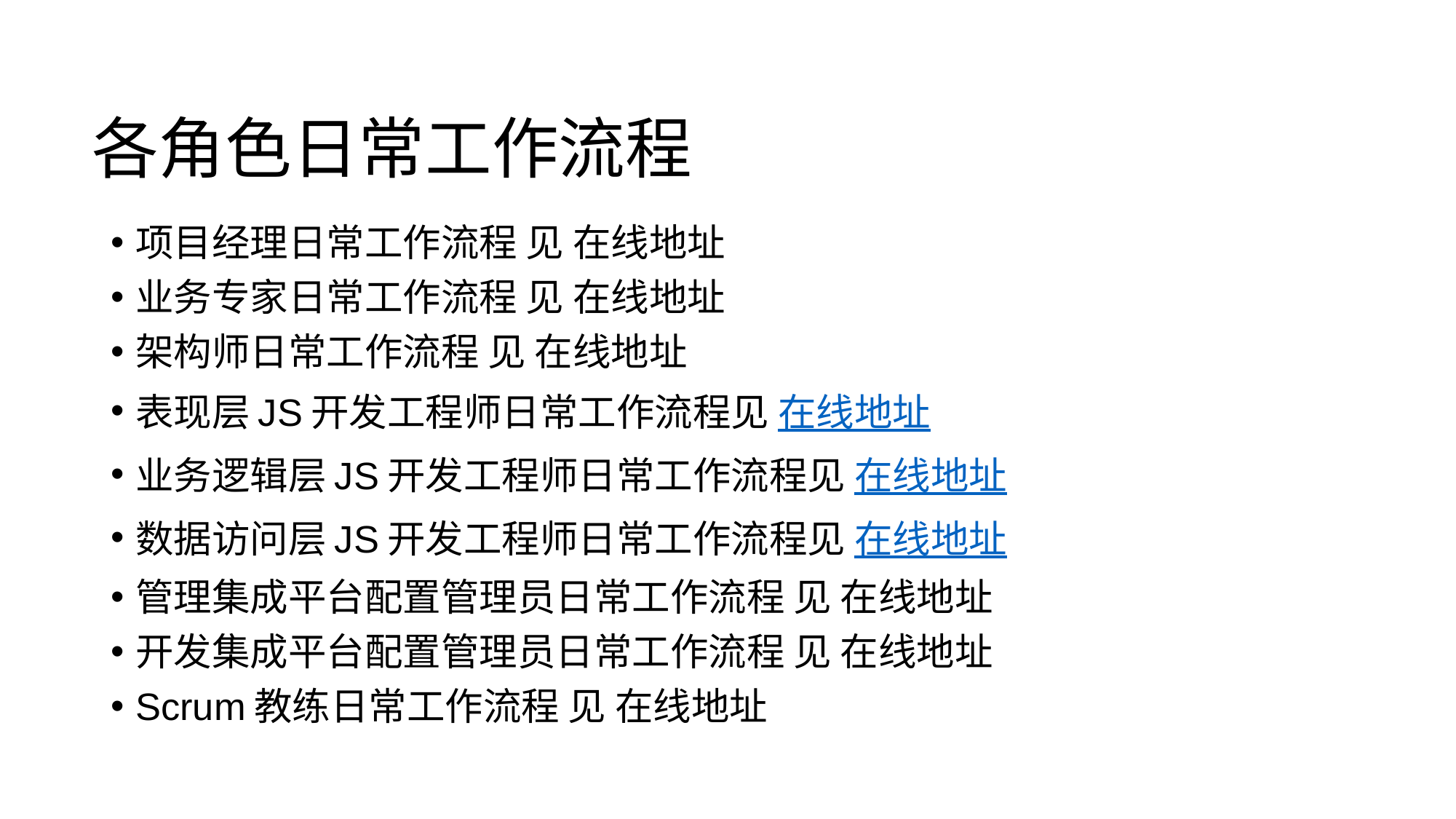

# 各角色日常工作流程
项目经理日常工作流程 见 在线地址
业务专家日常工作流程 见 在线地址
架构师日常工作流程 见 在线地址
表现层JS开发工程师日常工作流程见 在线地址
业务逻辑层JS开发工程师日常工作流程见 在线地址
数据访问层JS开发工程师日常工作流程见 在线地址
管理集成平台配置管理员日常工作流程 见 在线地址
开发集成平台配置管理员日常工作流程 见 在线地址
Scrum教练日常工作流程 见 在线地址